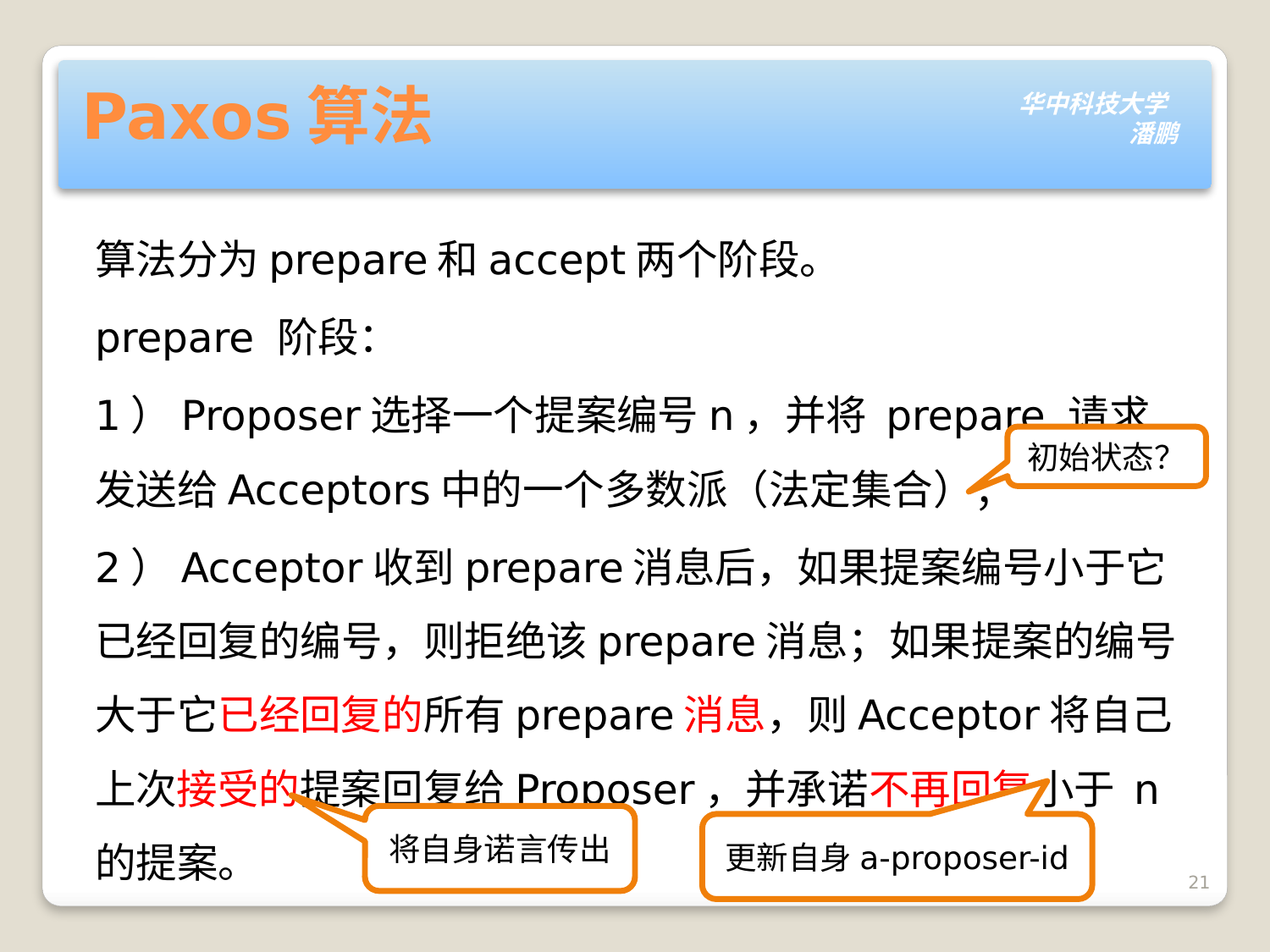

# Paxos算法
算法分为prepare和accept两个阶段。
prepare 阶段：
1）Proposer选择一个提案编号n，并将 prepare 请求发送给Acceptors中的一个多数派（法定集合）；
2）Acceptor收到prepare消息后，如果提案编号小于它已经回复的编号，则拒绝该prepare消息；如果提案的编号大于它已经回复的所有prepare消息，则Acceptor将自己上次接受的提案回复给Proposer，并承诺不再回复小于 n 的提案。
初始状态？
将自身诺言传出
更新自身a-proposer-id
21